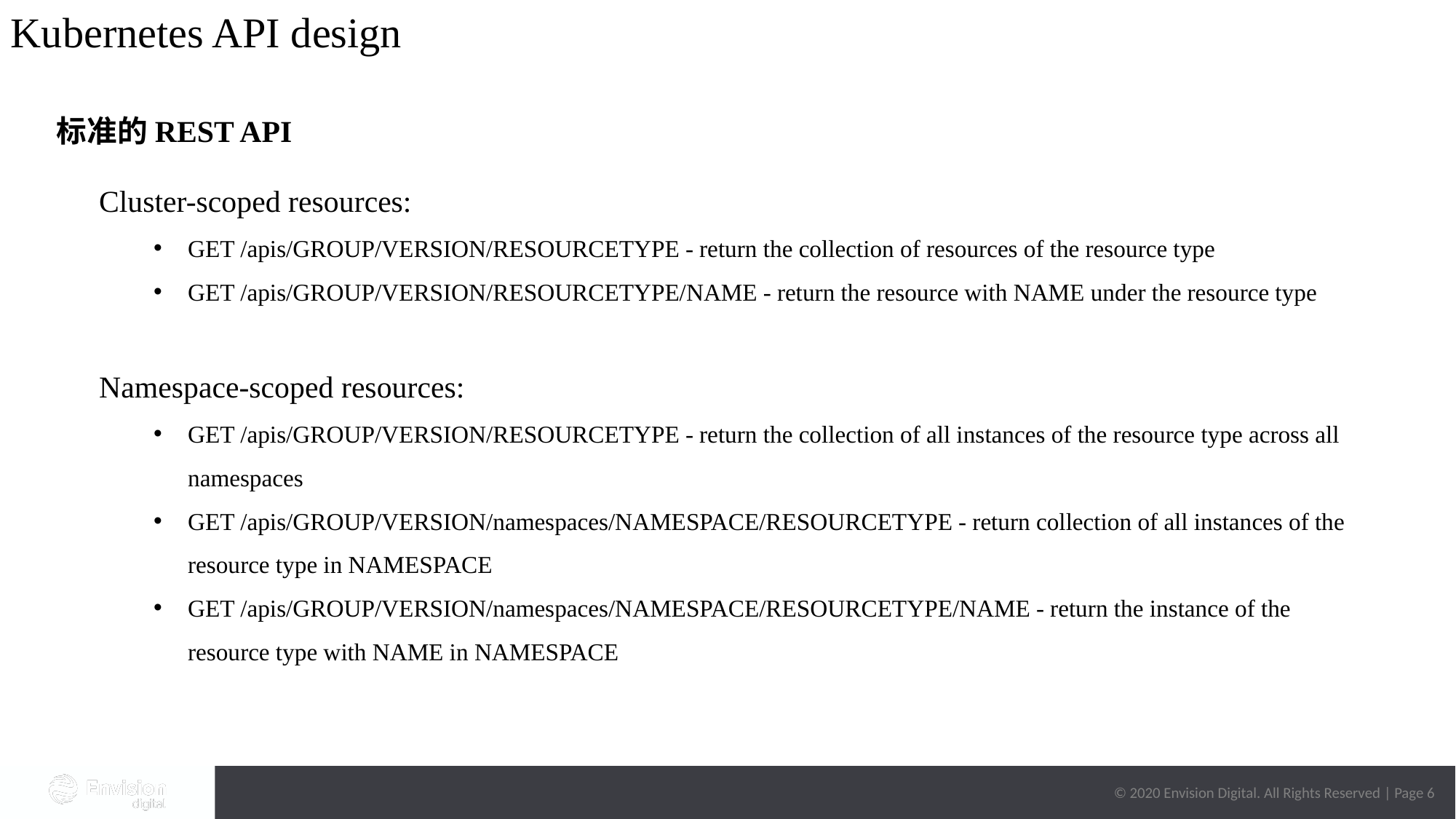

Kubernetes API design
标准的REST API
Cluster-scoped resources:
GET /apis/GROUP/VERSION/RESOURCETYPE - return the collection of resources of the resource type
GET /apis/GROUP/VERSION/RESOURCETYPE/NAME - return the resource with NAME under the resource type

Namespace-scoped resources:
GET /apis/GROUP/VERSION/RESOURCETYPE - return the collection of all instances of the resource type across all namespaces
GET /apis/GROUP/VERSION/namespaces/NAMESPACE/RESOURCETYPE - return collection of all instances of the resource type in NAMESPACE
GET /apis/GROUP/VERSION/namespaces/NAMESPACE/RESOURCETYPE/NAME - return the instance of the resource type with NAME in NAMESPACE